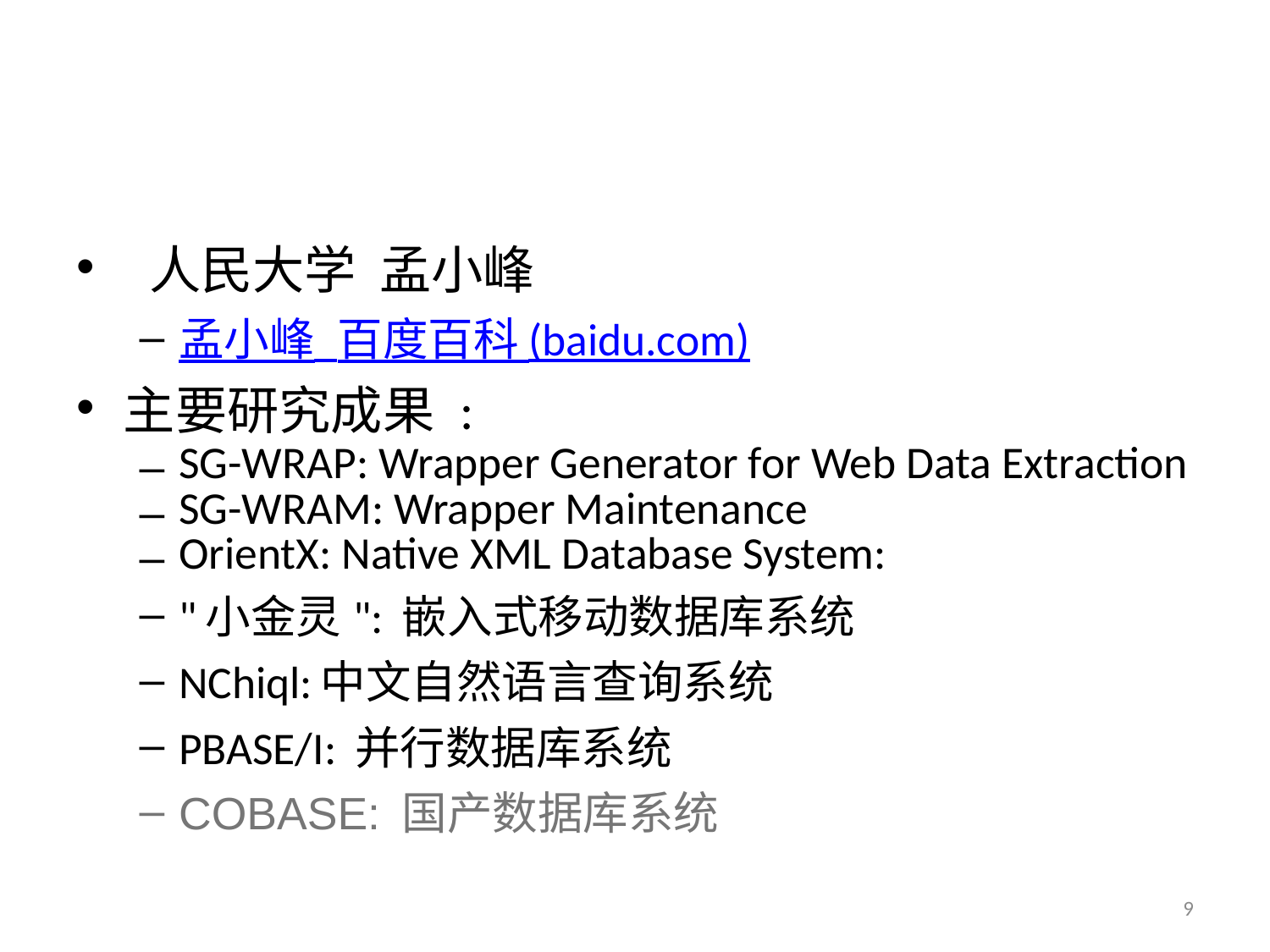

#
 人民大学  孟小峰
孟小峰_百度百科 (baidu.com)
主要研究成果 :
SG-WRAP: Wrapper Generator for Web Data Extraction
SG-WRAM: Wrapper Maintenance
OrientX: Native XML Database System:
"小金灵": 嵌入式移动数据库系统
NChiql:中文自然语言查询系统
PBASE/I: 并行数据库系统
COBASE: 国产数据库系统

9